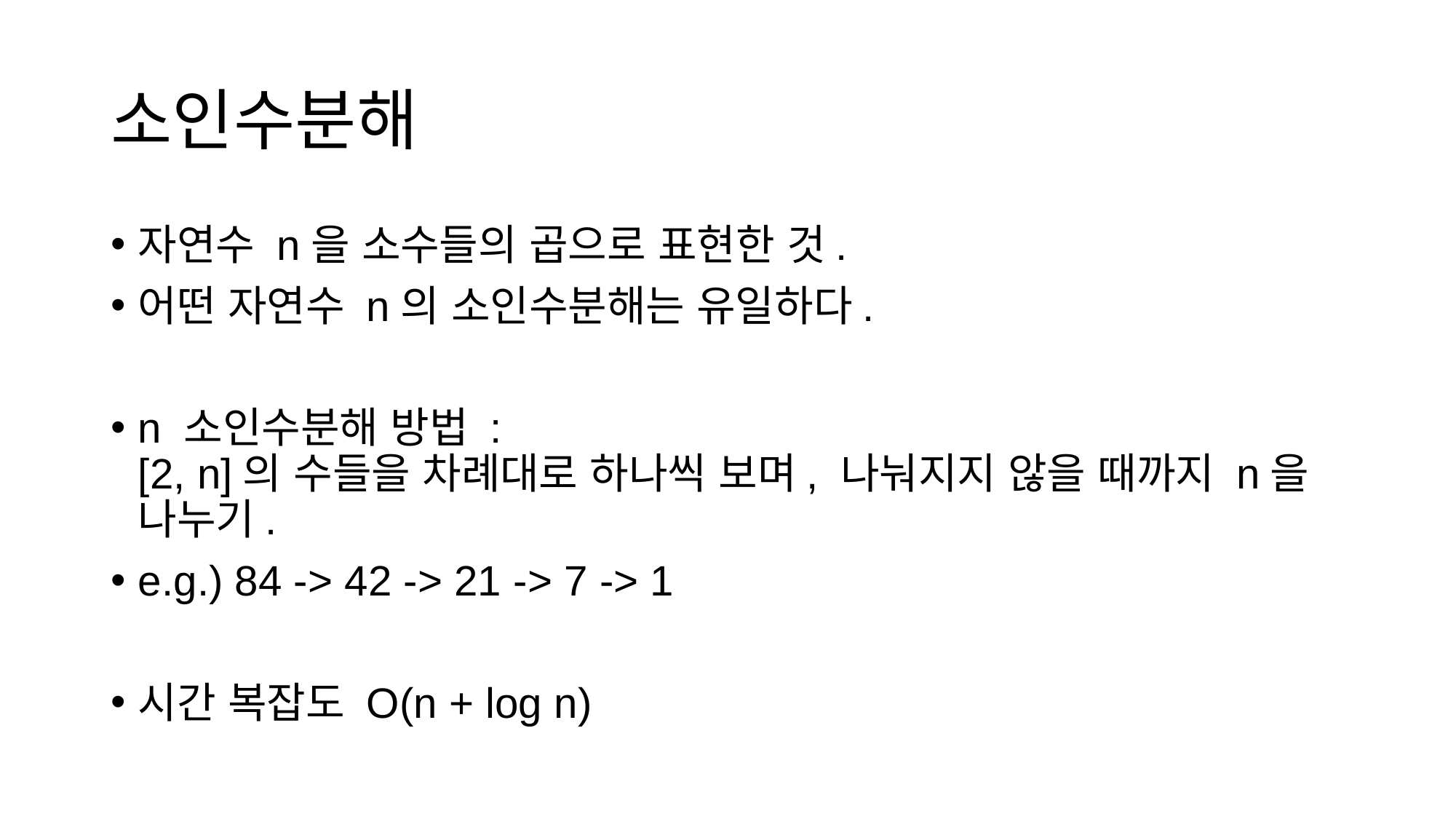

# 소인수분해
자연수 n을 소수들의 곱으로 표현한 것.
어떤 자연수 n의 소인수분해는 유일하다.

n 소인수분해 방법 :
[2, n]의 수들을 차례대로 하나씩 보며, 나눠지지 않을 때까지 n을 나누기.
e.g.) 84 -> 42 -> 21 -> 7 -> 1

시간 복잡도 O(n + log n)